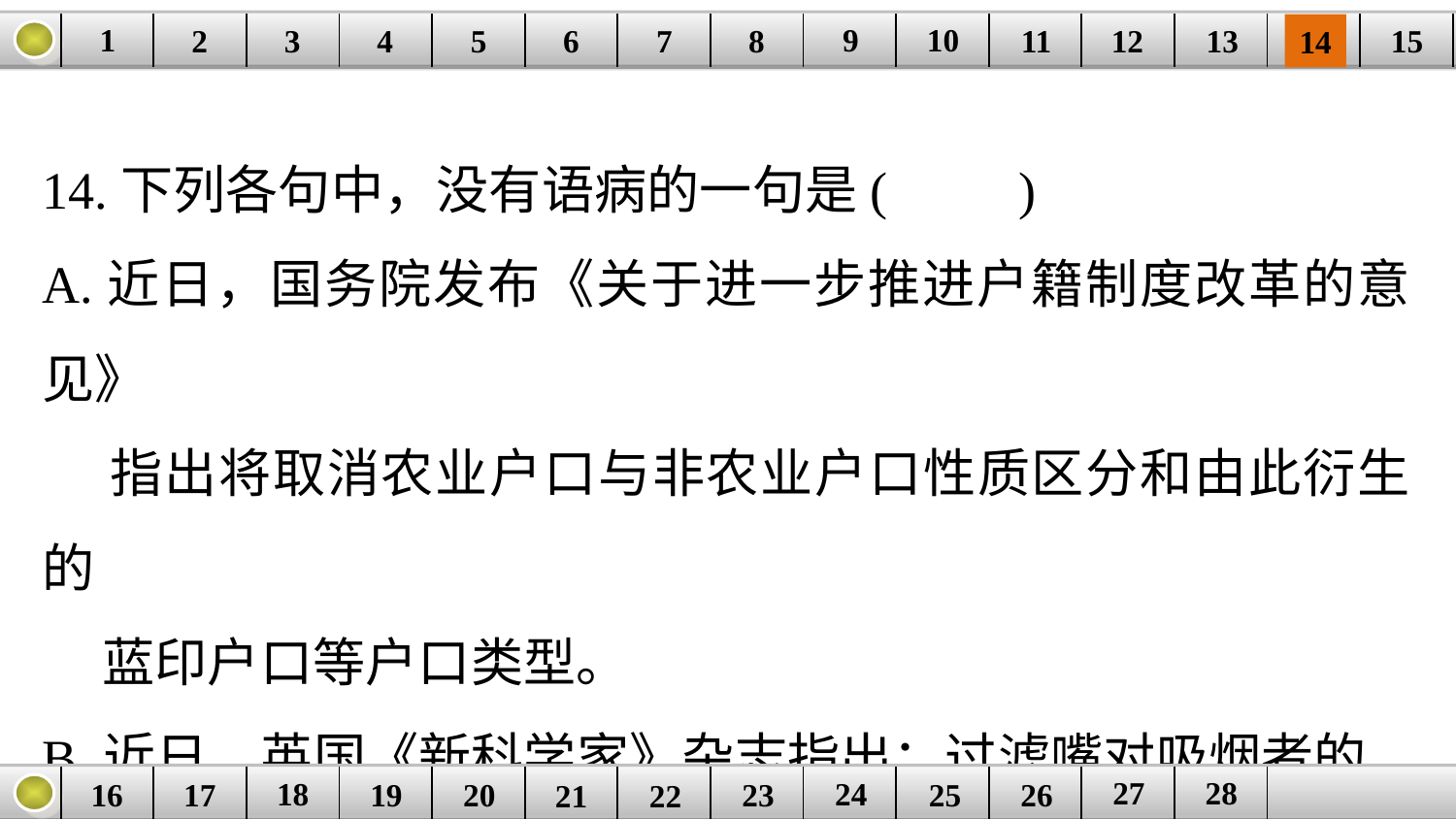

9
10
1
3
4
5
6
8
11
2
12
15
|  |  |  |  |  |  |  |  |  |  |  |  |  |  |  |
| --- | --- | --- | --- | --- | --- | --- | --- | --- | --- | --- | --- | --- | --- | --- |
7
13
14

14.下列各句中，没有语病的一句是(　　)
A.近日，国务院发布《关于进一步推进户籍制度改革的意见》
    指出将取消农业户口与非农业户口性质区分和由此衍生的
    蓝印户口等户口类型。
B.近日，英国《新科学家》杂志指出：过滤嘴对吸烟者的
    健康无益，被丢弃的烟蒂也因无法降解而污染环境。

27
28
18
24
16
25
26
|  |  |  |  |  |  |  |  |  |  |  |  |  |
| --- | --- | --- | --- | --- | --- | --- | --- | --- | --- | --- | --- | --- |
23
17
19
20
21
22